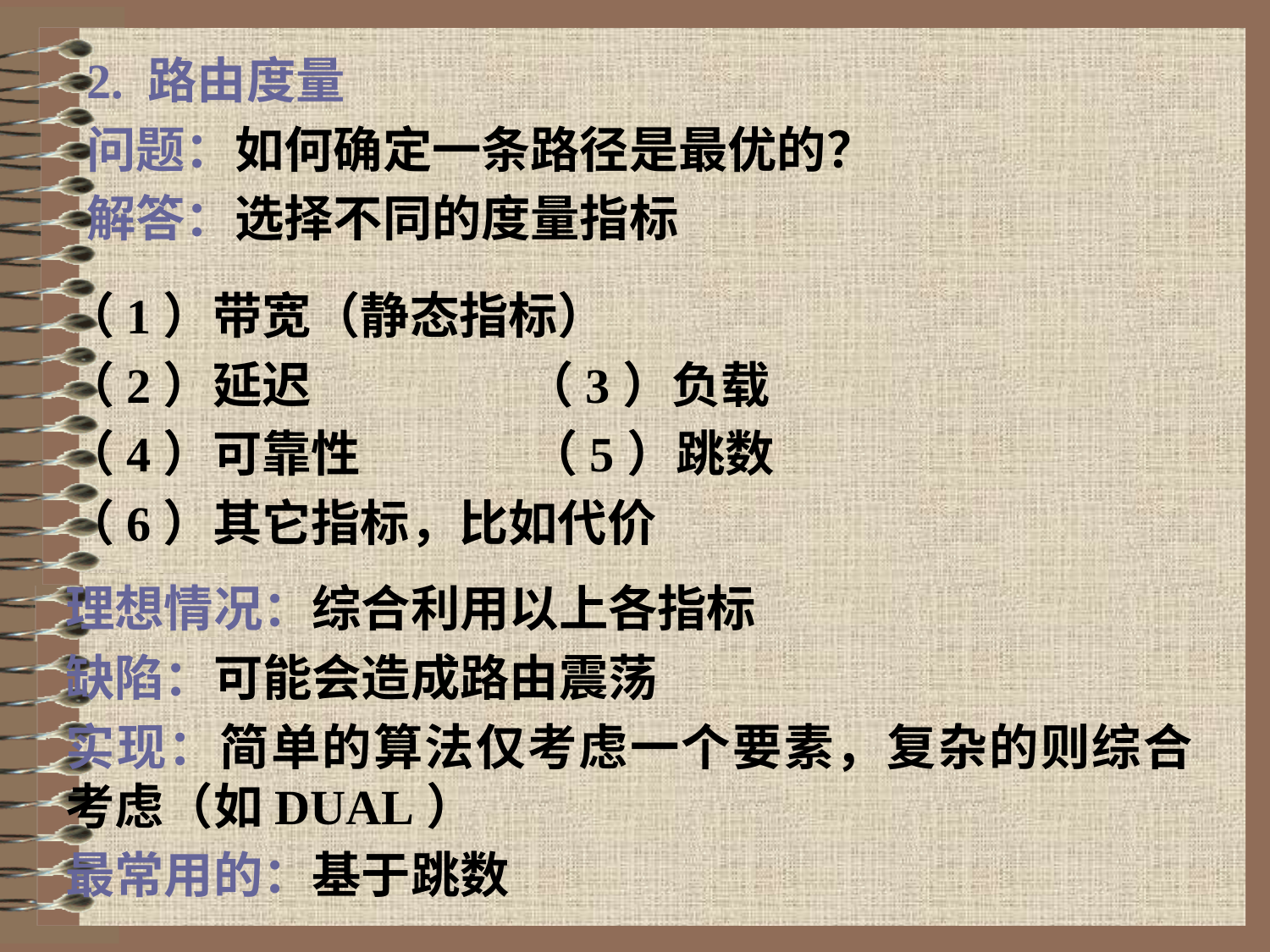

2. 路由度量
问题：如何确定一条路径是最优的？
解答：选择不同的度量指标
（1）带宽（静态指标）
（2）延迟                   （3）负载
（4）可靠性               （5）跳数
（6）其它指标，比如代价
理想情况：综合利用以上各指标
缺陷：可能会造成路由震荡
实现：简单的算法仅考虑一个要素，复杂的则综合考虑（如DUAL）
最常用的：基于跳数